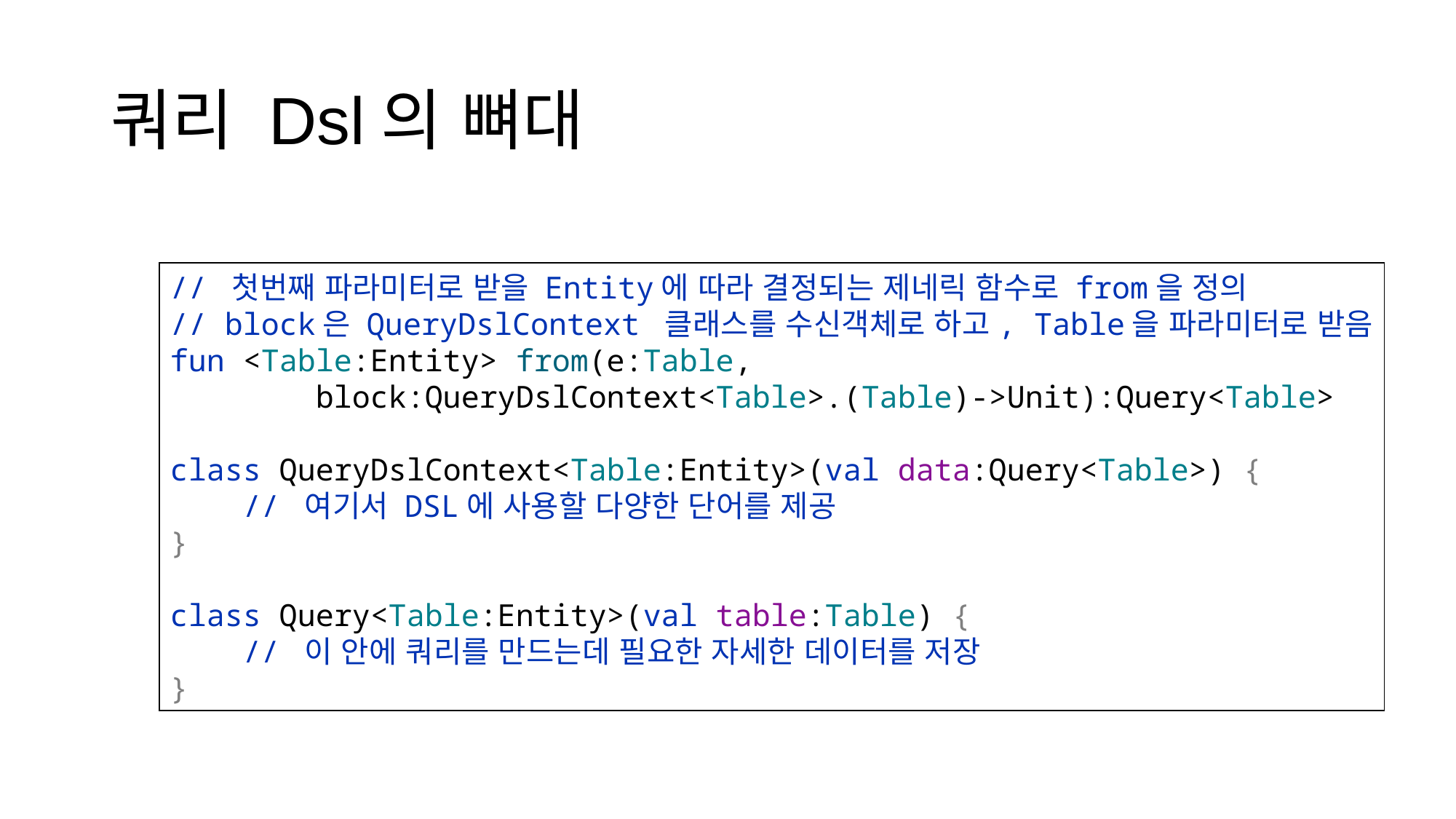

# 쿼리 Dsl의 뼈대
// 첫번째 파라미터로 받을 Entity에 따라 결정되는 제네릭 함수로 from을 정의
// block은 QueryDslContext 클래스를 수신객체로 하고, Table을 파라미터로 받음
fun <Table:Entity> from(e:Table,
        block:QueryDslContext<Table>.(Table)->Unit):Query<Table>
class QueryDslContext<Table:Entity>(val data:Query<Table>) {
    // 여기서 DSL에 사용할 다양한 단어를 제공
}
class Query<Table:Entity>(val table:Table) {
    // 이 안에 쿼리를 만드는데 필요한 자세한 데이터를 저장
}